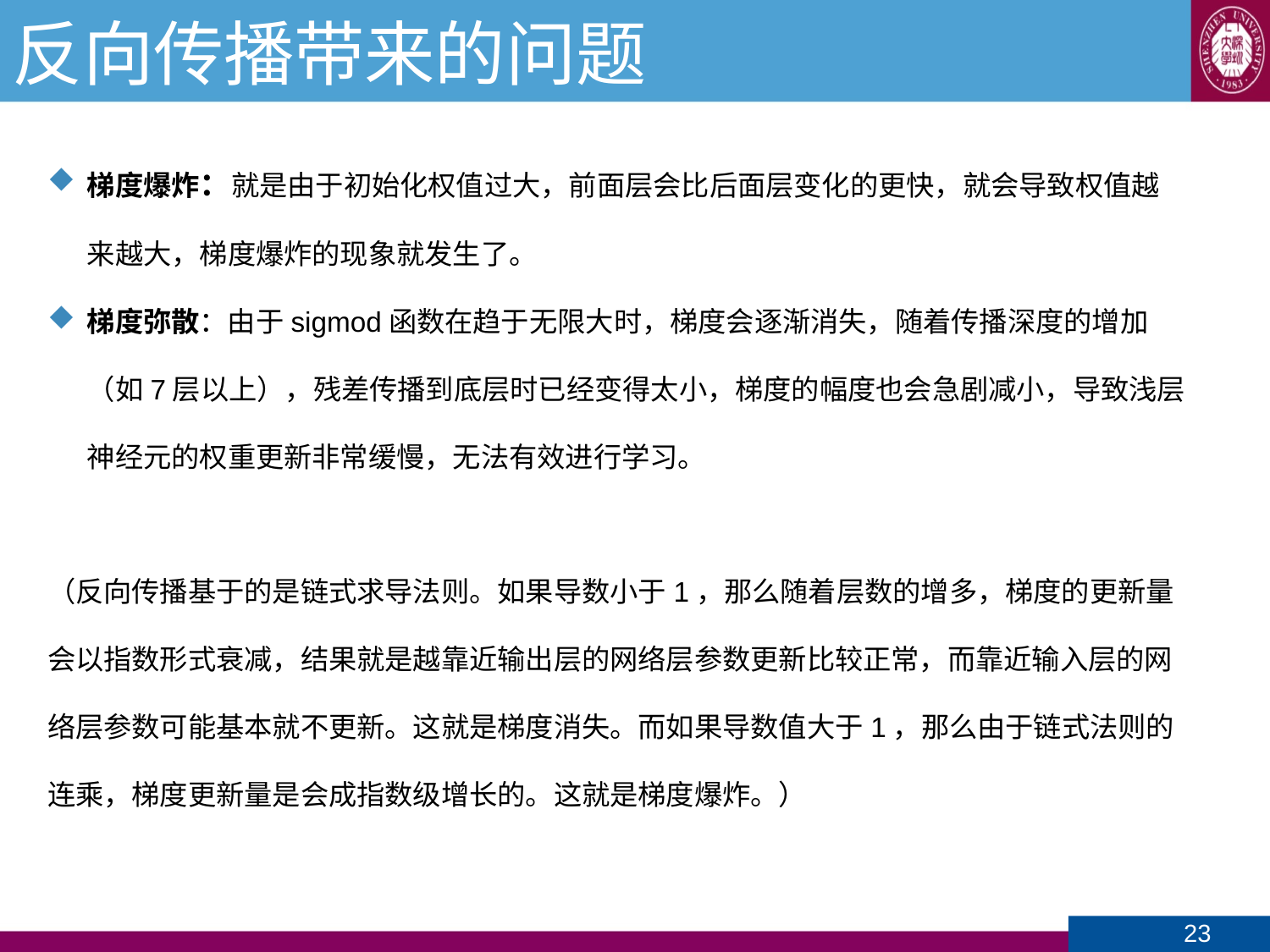

反向传播带来的问题
梯度爆炸：就是由于初始化权值过大，前面层会比后面层变化的更快，就会导致权值越来越大，梯度爆炸的现象就发生了。
梯度弥散：由于sigmod函数在趋于无限大时，梯度会逐渐消失，随着传播深度的增加（如7层以上），残差传播到底层时已经变得太小，梯度的幅度也会急剧减小，导致浅层神经元的权重更新非常缓慢，无法有效进行学习。

（反向传播基于的是链式求导法则。如果导数小于1，那么随着层数的增多，梯度的更新量会以指数形式衰减，结果就是越靠近输出层的网络层参数更新比较正常，而靠近输入层的网络层参数可能基本就不更新。这就是梯度消失。而如果导数值大于1，那么由于链式法则的连乘，梯度更新量是会成指数级增长的。这就是梯度爆炸。）
23